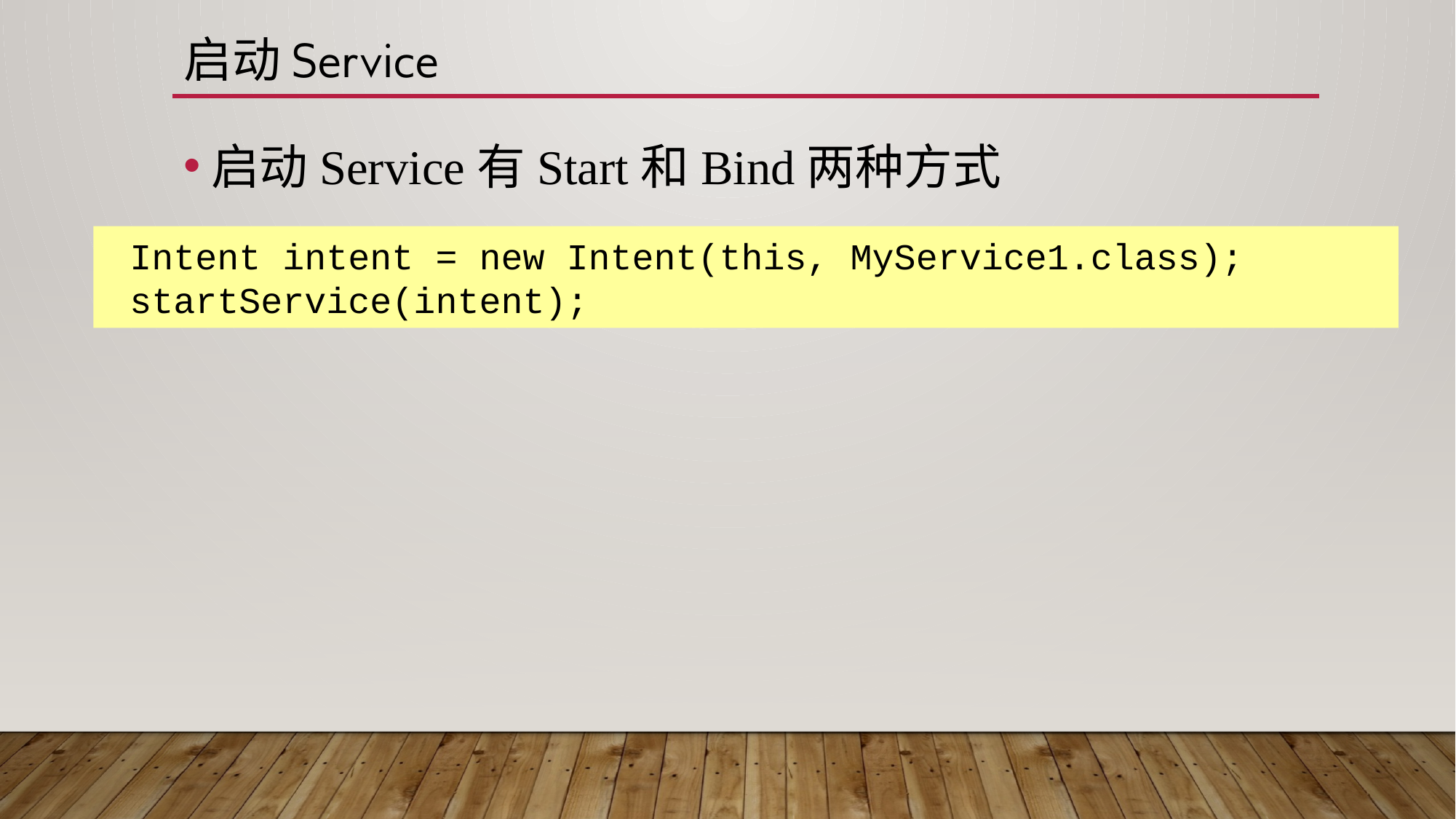

# 启动Service
启动Service有Start和Bind两种方式

 Intent intent = new Intent(this, MyService1.class);
 startService(intent);